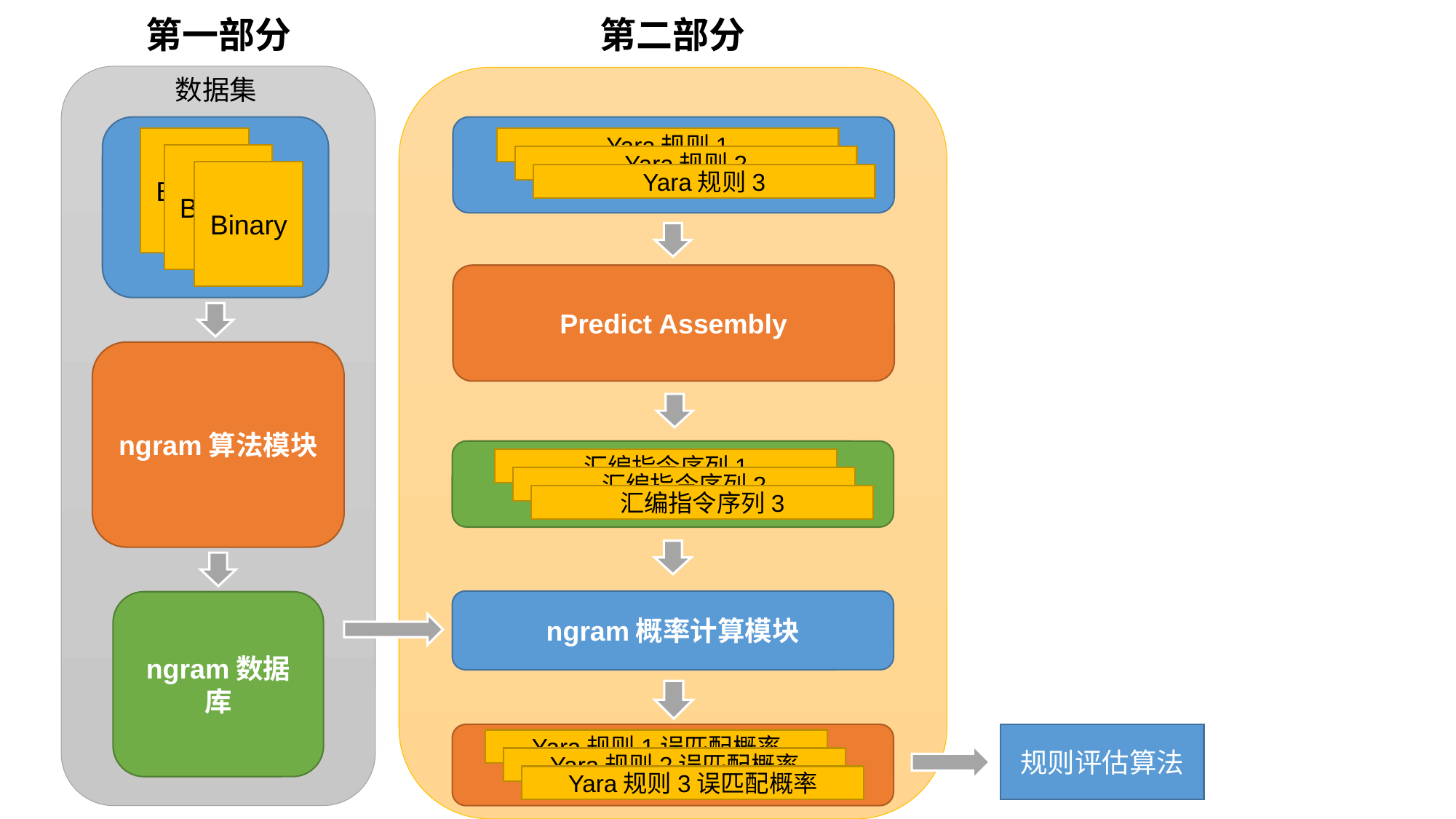

第二部分
第一部分

数据集

Binary
Binary
Binary

ngram算法模块

ngram数据库

Yara规则1
Yara规则2
Yara规则3

Predict Assembly

汇编指令序列1
汇编指令序列2
汇编指令序列3

ngram概率计算模块

规则评估算法
Yara规则1误匹配概率

Yara规则2误匹配概率
Yara规则3误匹配概率